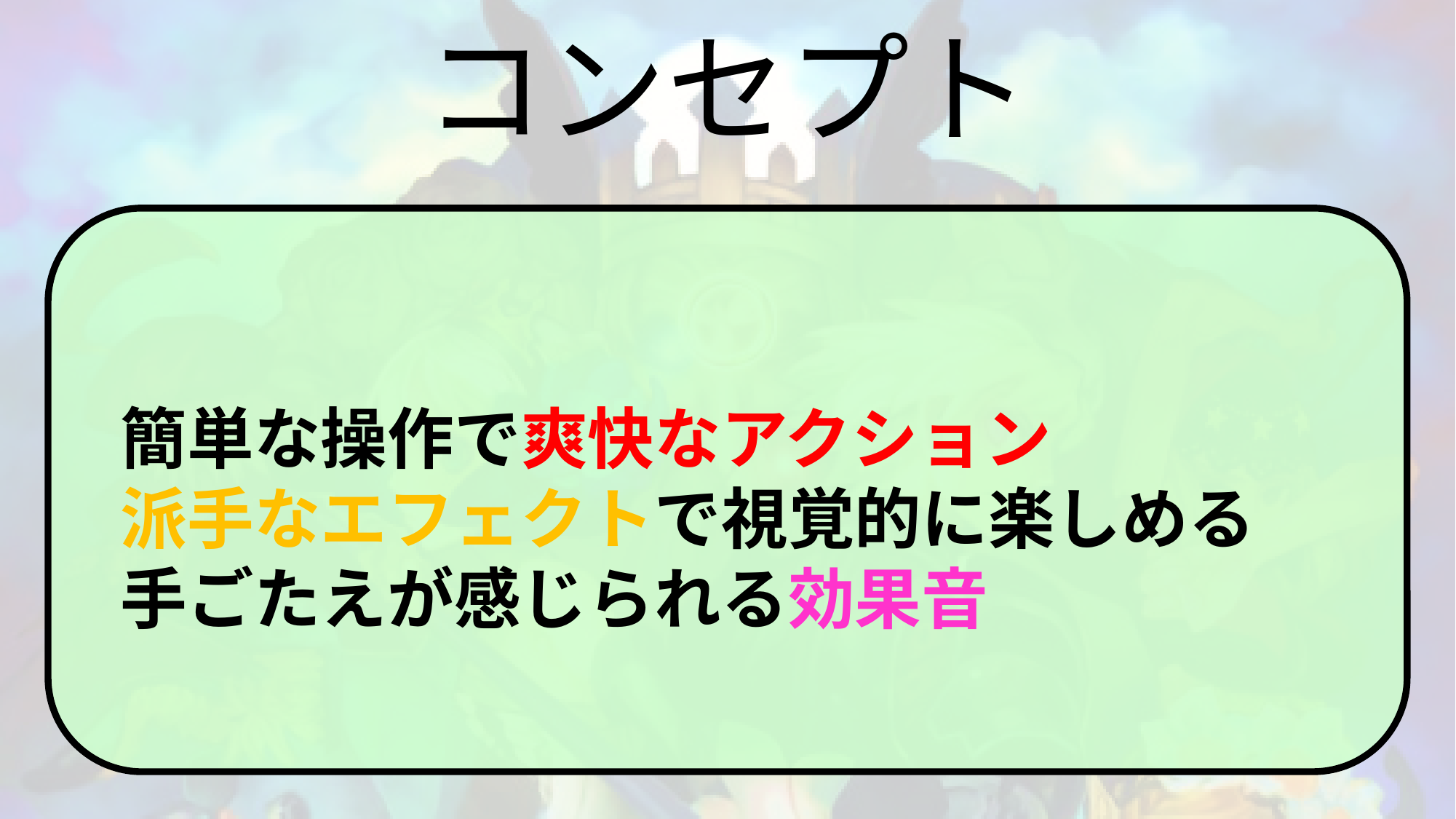

コンセプト

簡単な操作で爽快なアクション
派手なエフェクトで視覚的に楽しめる
手ごたえが感じられる効果音